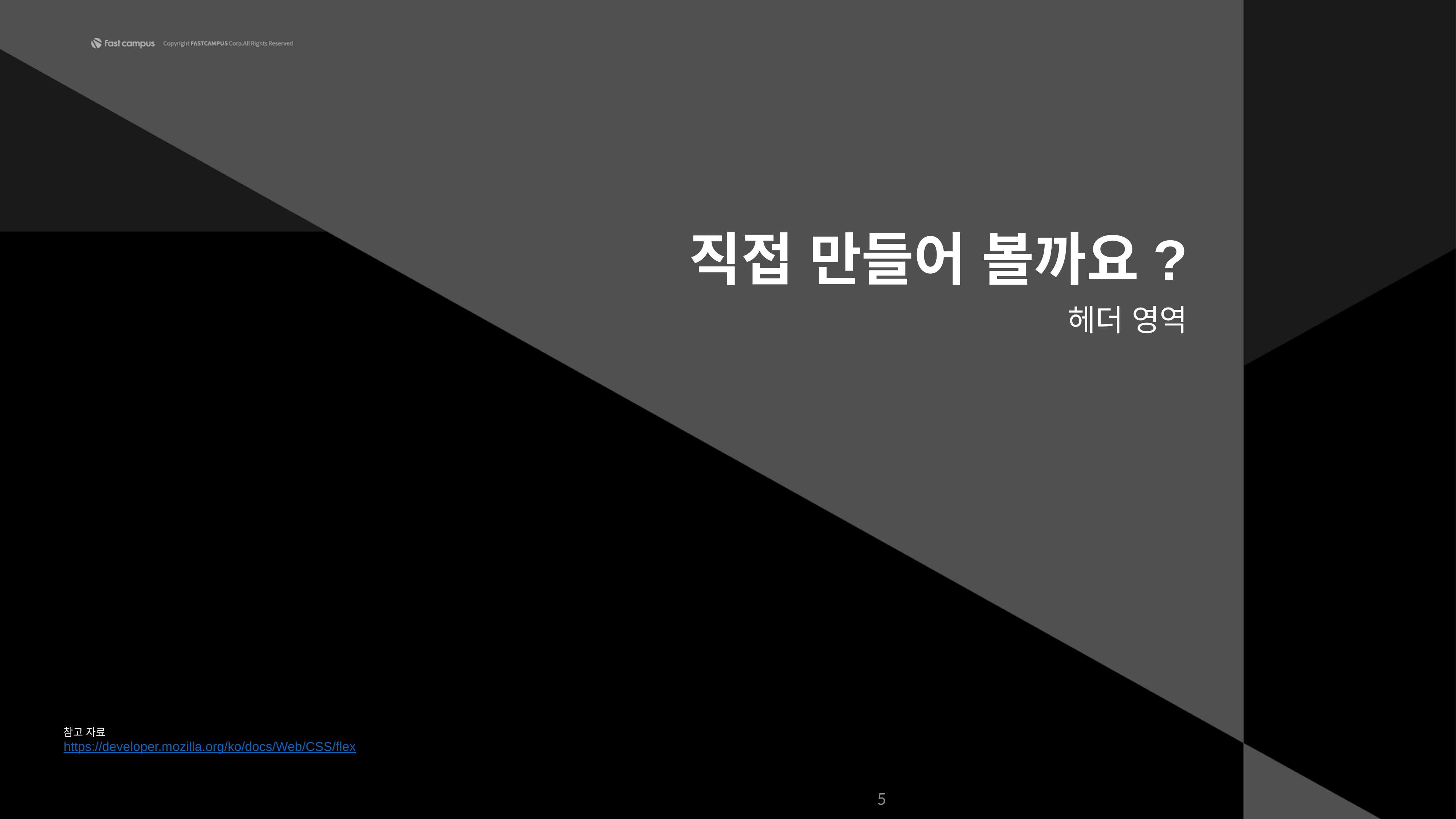

직접 만들어 볼까요?

헤더 영역
참고 자료
https://developer.mozilla.org/ko/docs/Web/CSS/flex

5